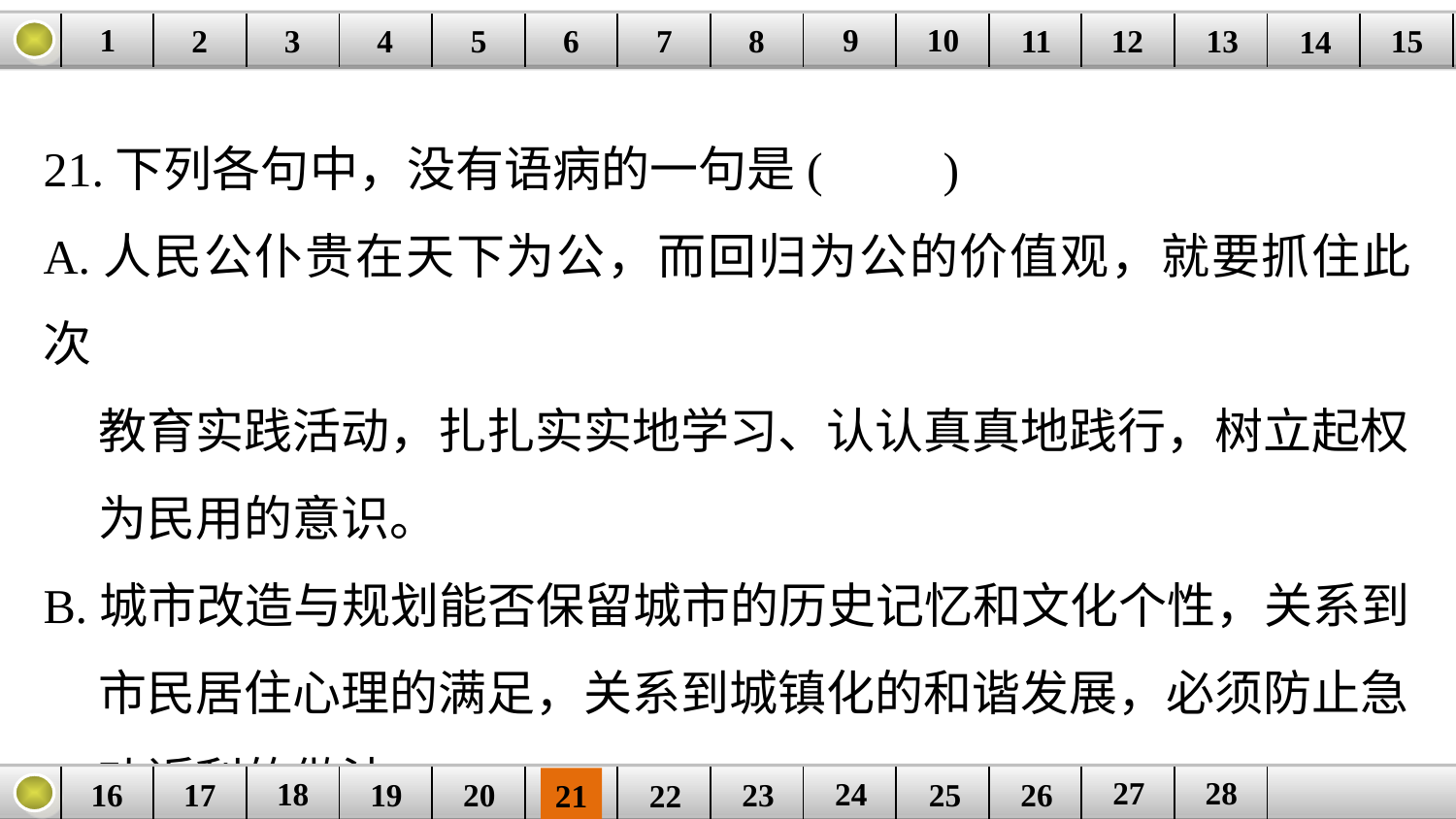

9
10
1
3
4
5
6
8
11
2
12
15
|  |  |  |  |  |  |  |  |  |  |  |  |  |  |  |
| --- | --- | --- | --- | --- | --- | --- | --- | --- | --- | --- | --- | --- | --- | --- |
7
13
14

21.下列各句中，没有语病的一句是(　　)
A.人民公仆贵在天下为公，而回归为公的价值观，就要抓住此次
    教育实践活动，扎扎实实地学习、认认真真地践行，树立起权
    为民用的意识。
B.城市改造与规划能否保留城市的历史记忆和文化个性，关系到
    市民居住心理的满足，关系到城镇化的和谐发展，必须防止急
    功近利的做法。

27
28
18
24
16
25
26
|  |  |  |  |  |  |  |  |  |  |  |  |  |
| --- | --- | --- | --- | --- | --- | --- | --- | --- | --- | --- | --- | --- |
23
17
19
20
21
22